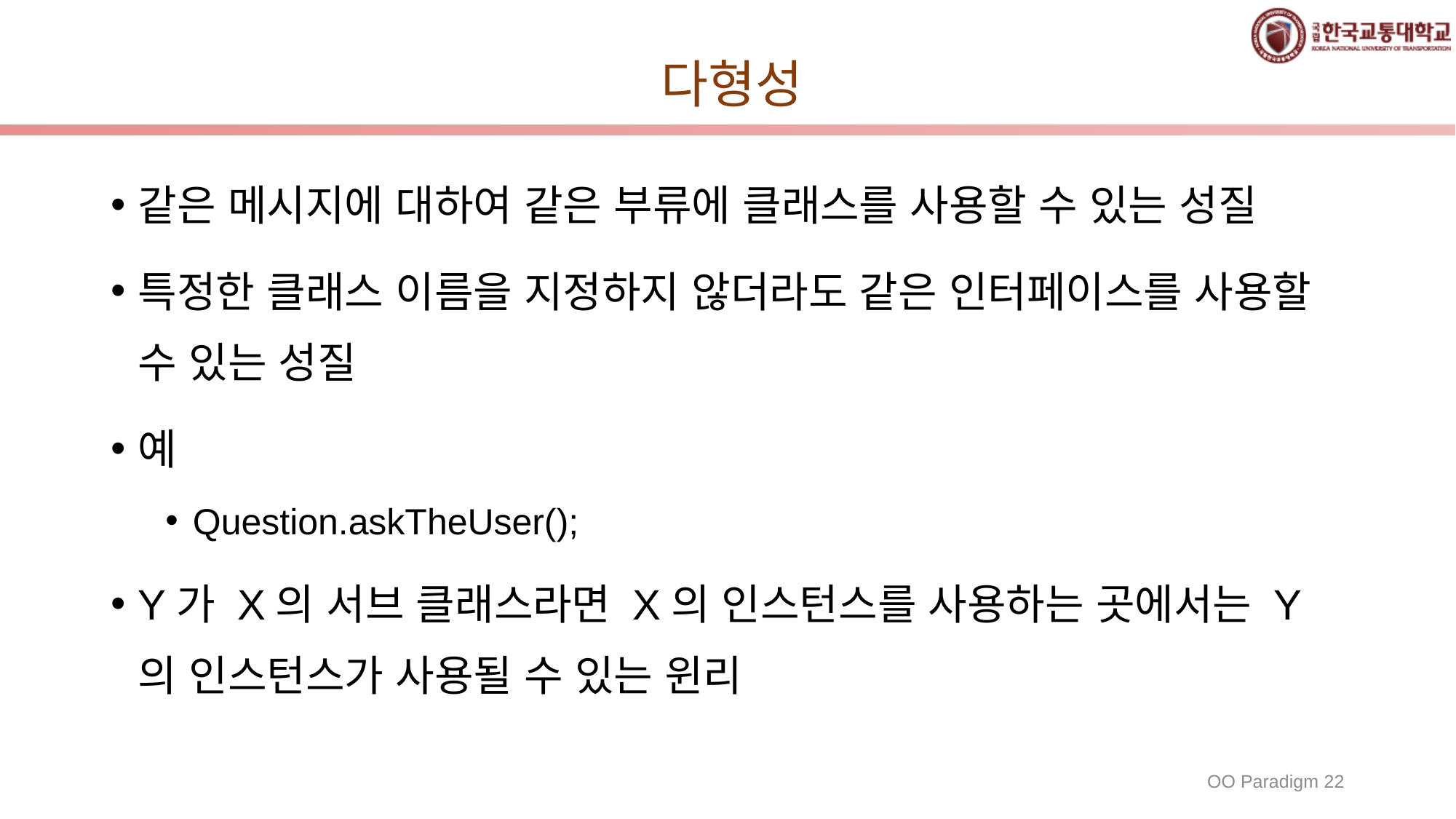

# 다형성
같은 메시지에 대하여 같은 부류에 클래스를 사용할 수 있는 성질
특정한 클래스 이름을 지정하지 않더라도 같은 인터페이스를 사용할 수 있는 성질
예
Question.askTheUser();
Y가 X의 서브 클래스라면 X의 인스턴스를 사용하는 곳에서는 Y의 인스턴스가 사용될 수 있는 윈리
OO Paradigm 22